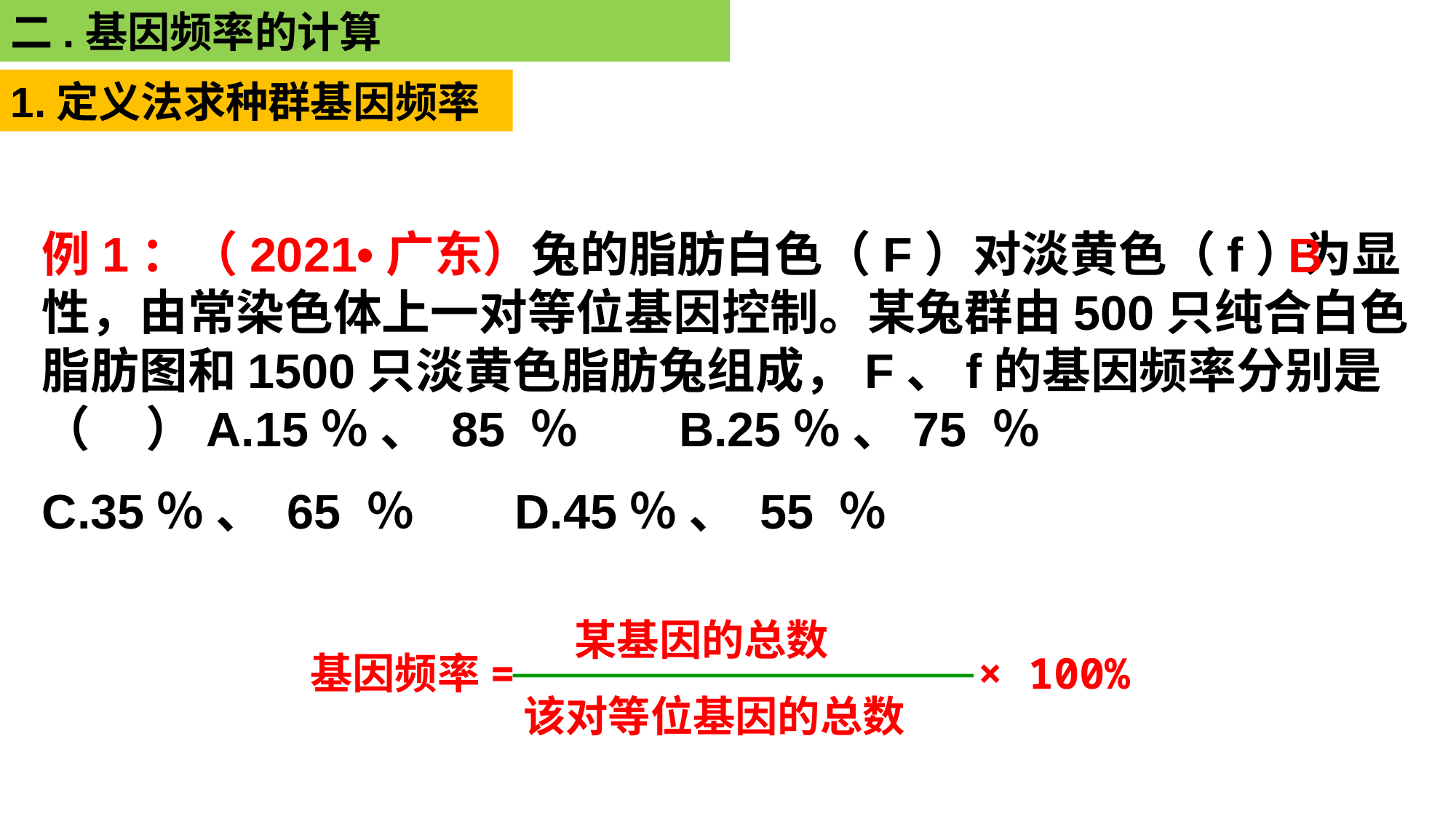

二.基因频率的计算
1.定义法求种群基因频率
例1：（2021•广东）兔的脂肪白色（F）对淡黄色（f）为显性，由常染色体上一对等位基因控制。某兔群由500只纯合白色脂肪图和1500只淡黄色脂肪兔组成，F、f的基因频率分别是（     ）A.15％ 、 85 ％        B.25％ 、75 ％
C.35％ 、 65 ％        D.45％ 、 55 ％

B
某基因的总数

该对等位基因的总数
× 100%
基因频率=